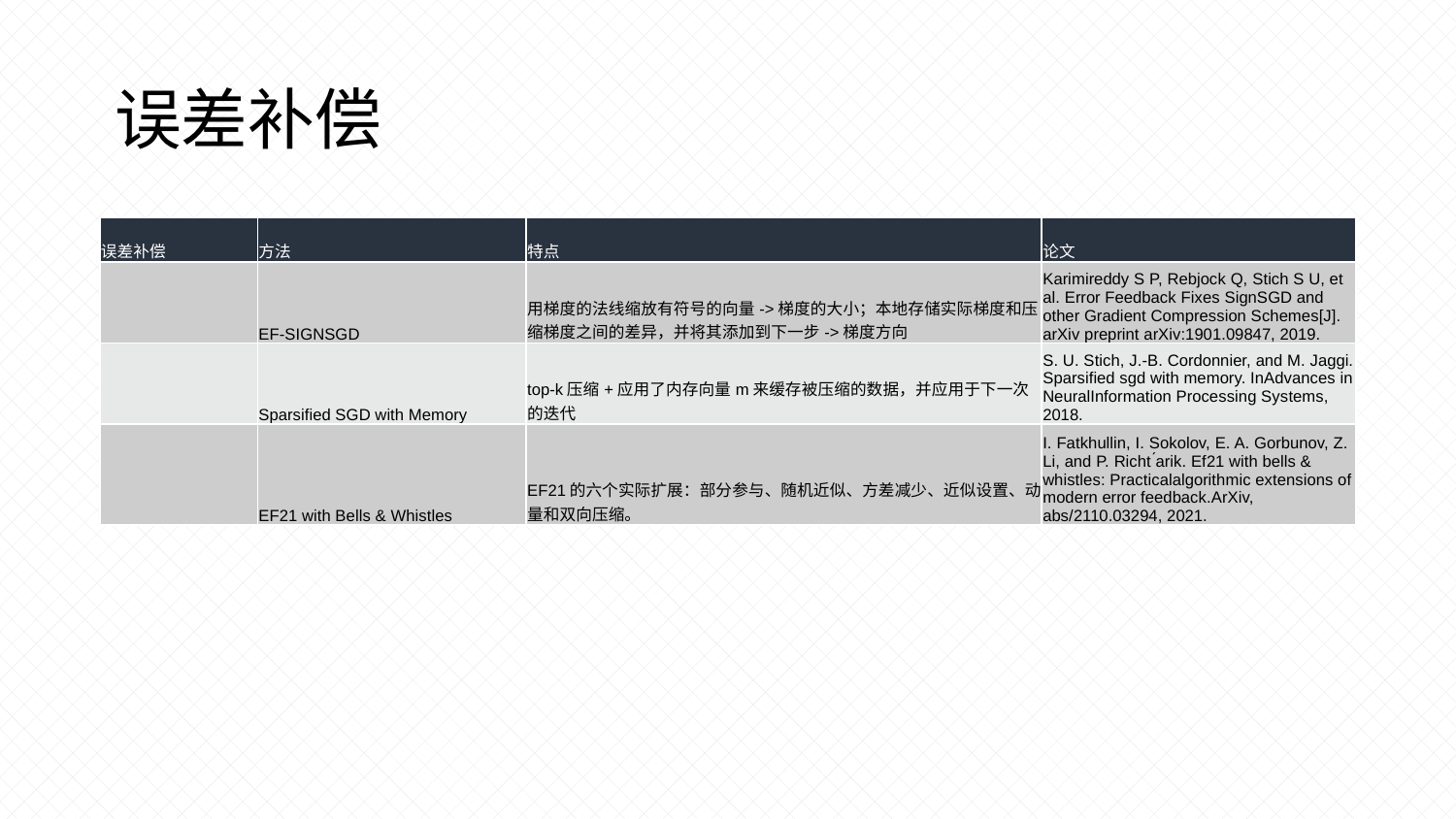

# 误差补偿
| 误差补偿 | 方法 | 特点 | 论文 |
| --- | --- | --- | --- |
|  | EF-SIGNSGD | 用梯度的法线缩放有符号的向量->梯度的大小；本地存储实际梯度和压缩梯度之间的差异，并将其添加到下一步->梯度方向 | Karimireddy S P, Rebjock Q, Stich S U, et al. Error Feedback Fixes SignSGD and other Gradient Compression Schemes[J]. arXiv preprint arXiv:1901.09847, 2019. |
|  | Sparsified SGD with Memory | top-k压缩+应用了内存向量m来缓存被压缩的数据，并应用于下一次的迭代 | S. U. Stich, J.-B. Cordonnier, and M. Jaggi. Sparsified sgd with memory. InAdvances in NeuralInformation Processing Systems, 2018. |
|  | EF21 with Bells & Whistles | EF21的六个实际扩展：部分参与、随机近似、方差减少、近似设置、动量和双向压缩。 | I. Fatkhullin, I. Sokolov, E. A. Gorbunov, Z. Li, and P. Richt ́arik. Ef21 with bells & whistles: Practicalalgorithmic extensions of modern error feedback.ArXiv, abs/2110.03294, 2021. |